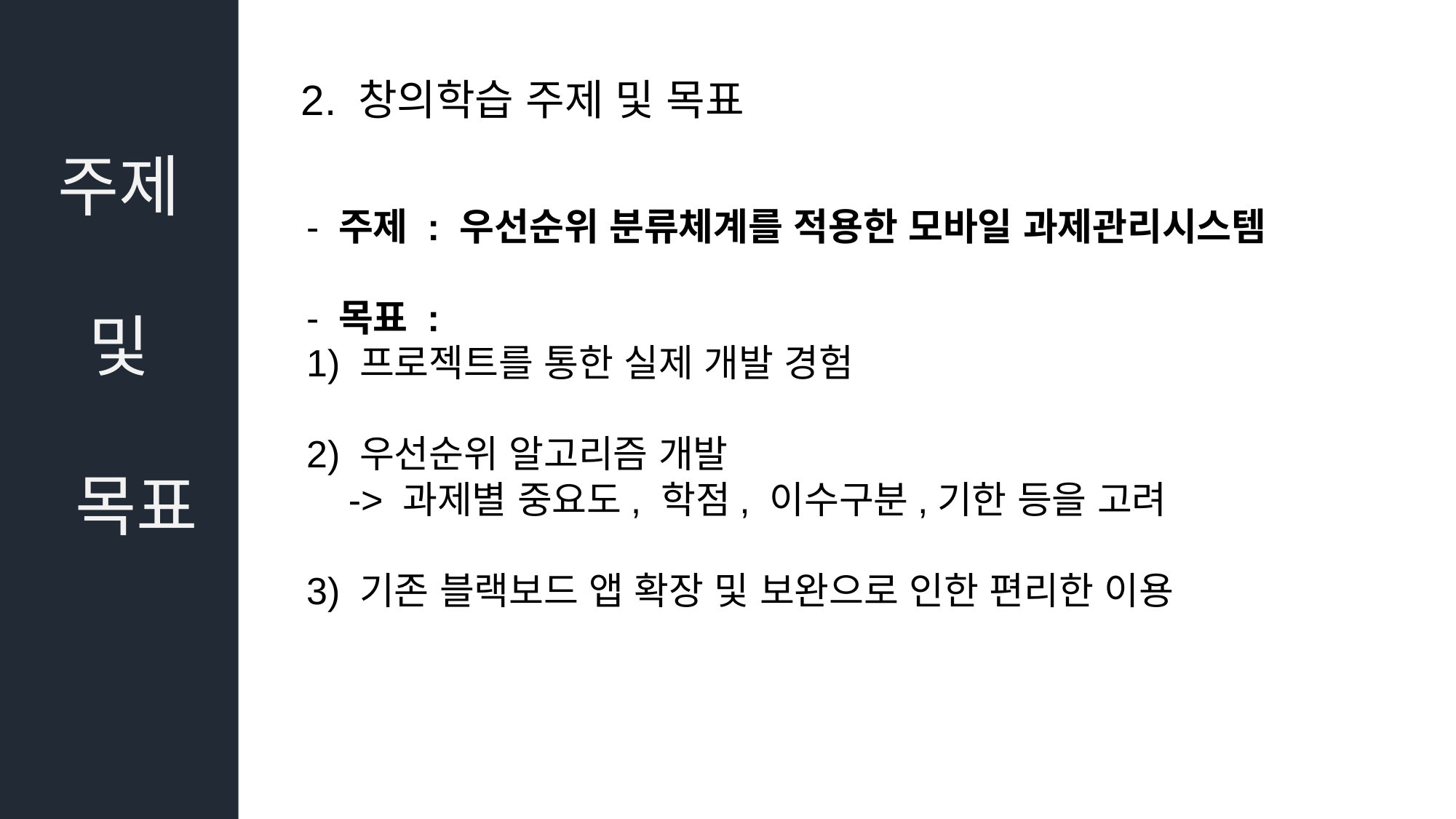

주제

및

 목표

2. 창의학습 주제 및 목표
 - 주제 : 우선순위 분류체계를 적용한 모바일 과제관리시스템

 - 목표 :
 1) 프로젝트를 통한 실제 개발 경험

 2) 우선순위 알고리즘 개발
     -> 과제별 중요도, 학점, 이수구분,기한 등을 고려

 3) 기존 블랙보드 앱 확장 및 보완으로 인한 편리한 이용